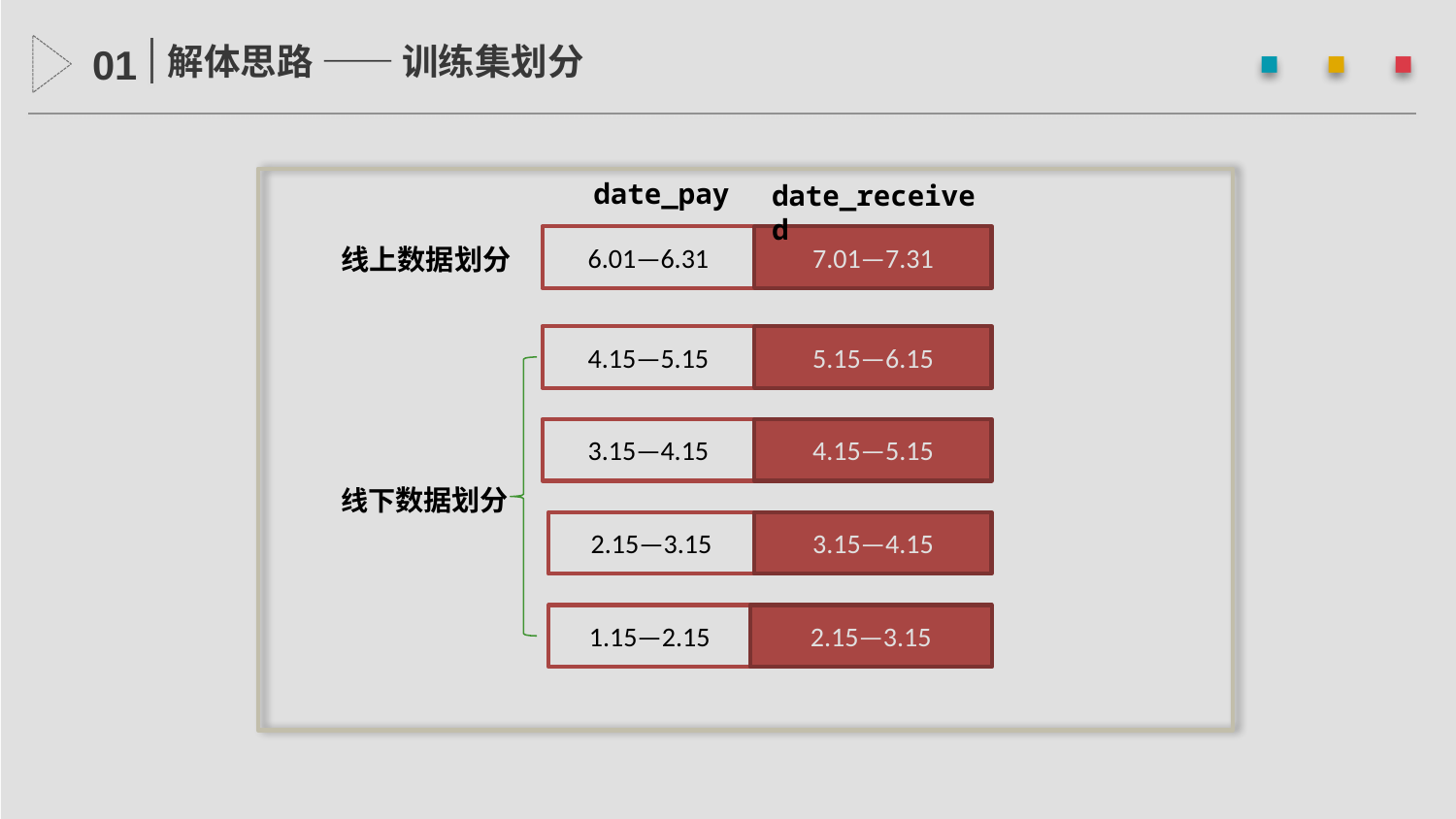

· · ·

解体思路 —— 训练集划分
01

date_pay
date_received
6.01—6.31
7.01—7.31
线上数据划分
4.15—5.15
5.15—6.15

3.15—4.15
4.15—5.15
线下数据划分
2.15—3.15
3.15—4.15
1.15—2.15
2.15—3.15